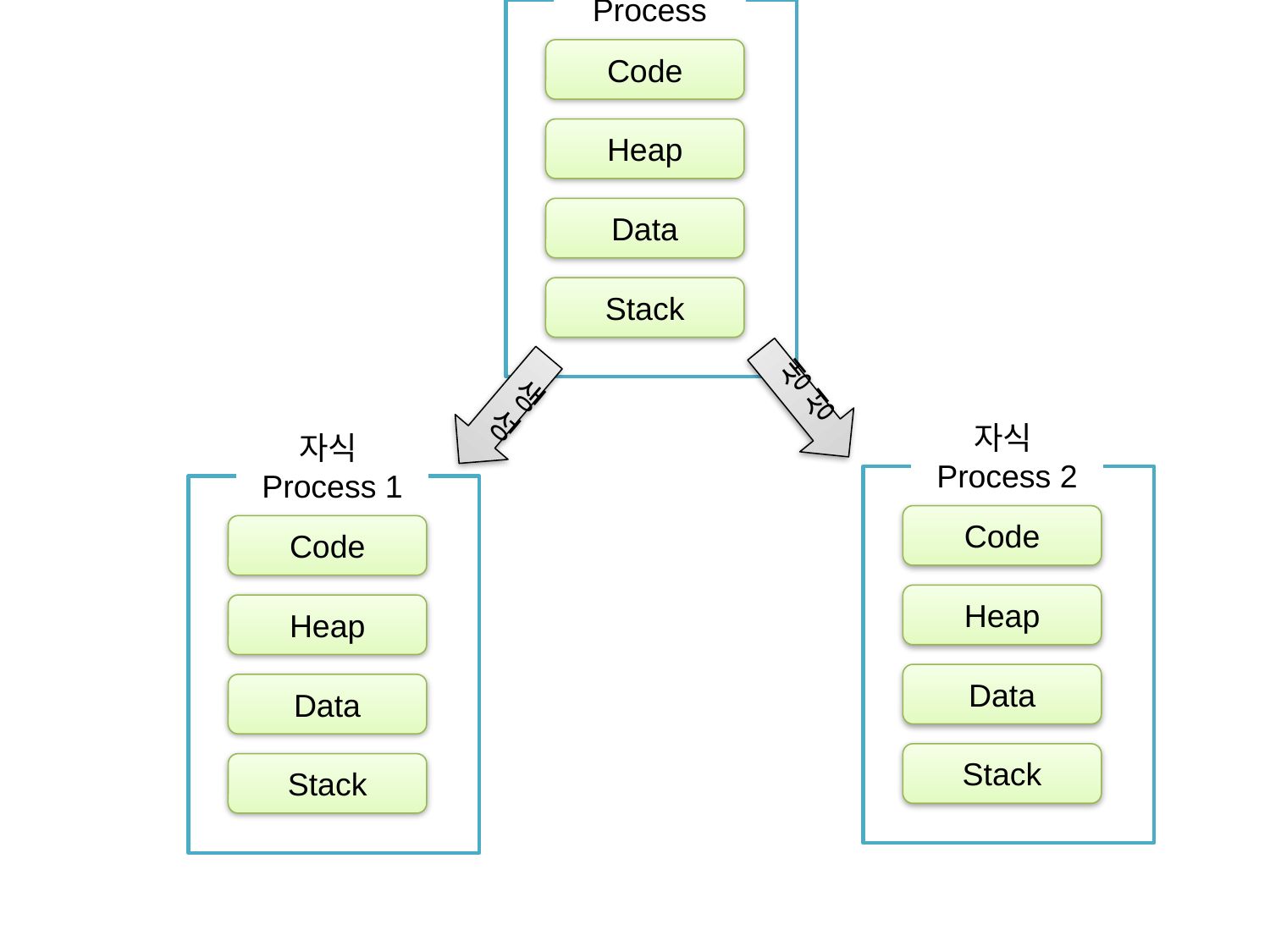

부모Process

Code
Heap
Data
Stack
생성
생성
자식Process 2
자식Process 1

Code
Code
Heap
Heap
Data
Data
Stack
Stack